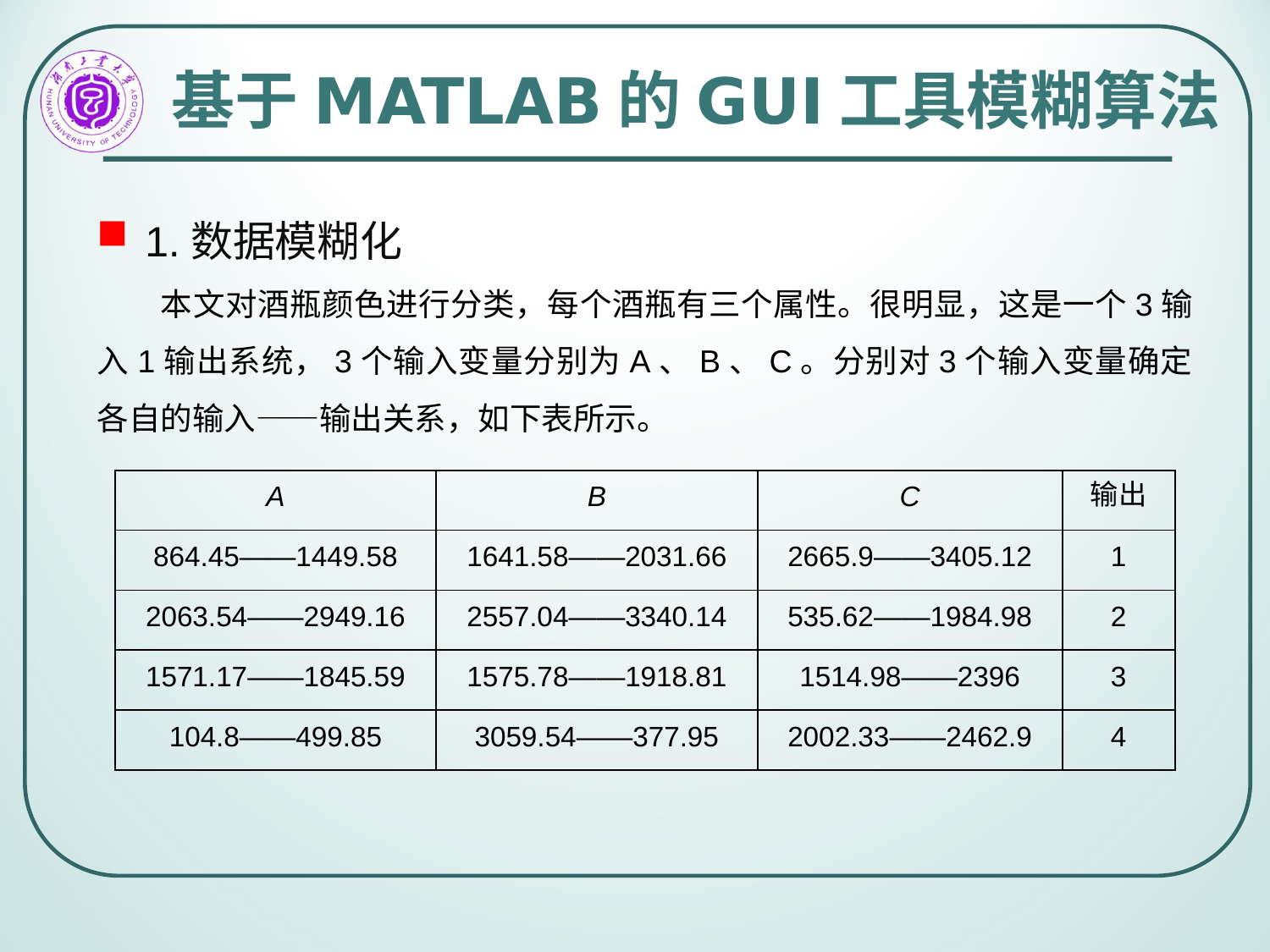

基于MATLAB的GUI工具模糊算法
1.数据模糊化
本文对酒瓶颜色进行分类，每个酒瓶有三个属性。很明显，这是一个3输入1输出系统，3个输入变量分别为A、B、C。分别对3个输入变量确定各自的输入——输出关系，如下表所示。
| A | B | C | 输出 |
| --- | --- | --- | --- |
| 864.45——1449.58 | 1641.58——2031.66 | 2665.9——3405.12 | 1 |
| 2063.54——2949.16 | 2557.04——3340.14 | 535.62——1984.98 | 2 |
| 1571.17——1845.59 | 1575.78——1918.81 | 1514.98——2396 | 3 |
| 104.8——499.85 | 3059.54——377.95 | 2002.33——2462.9 | 4 |